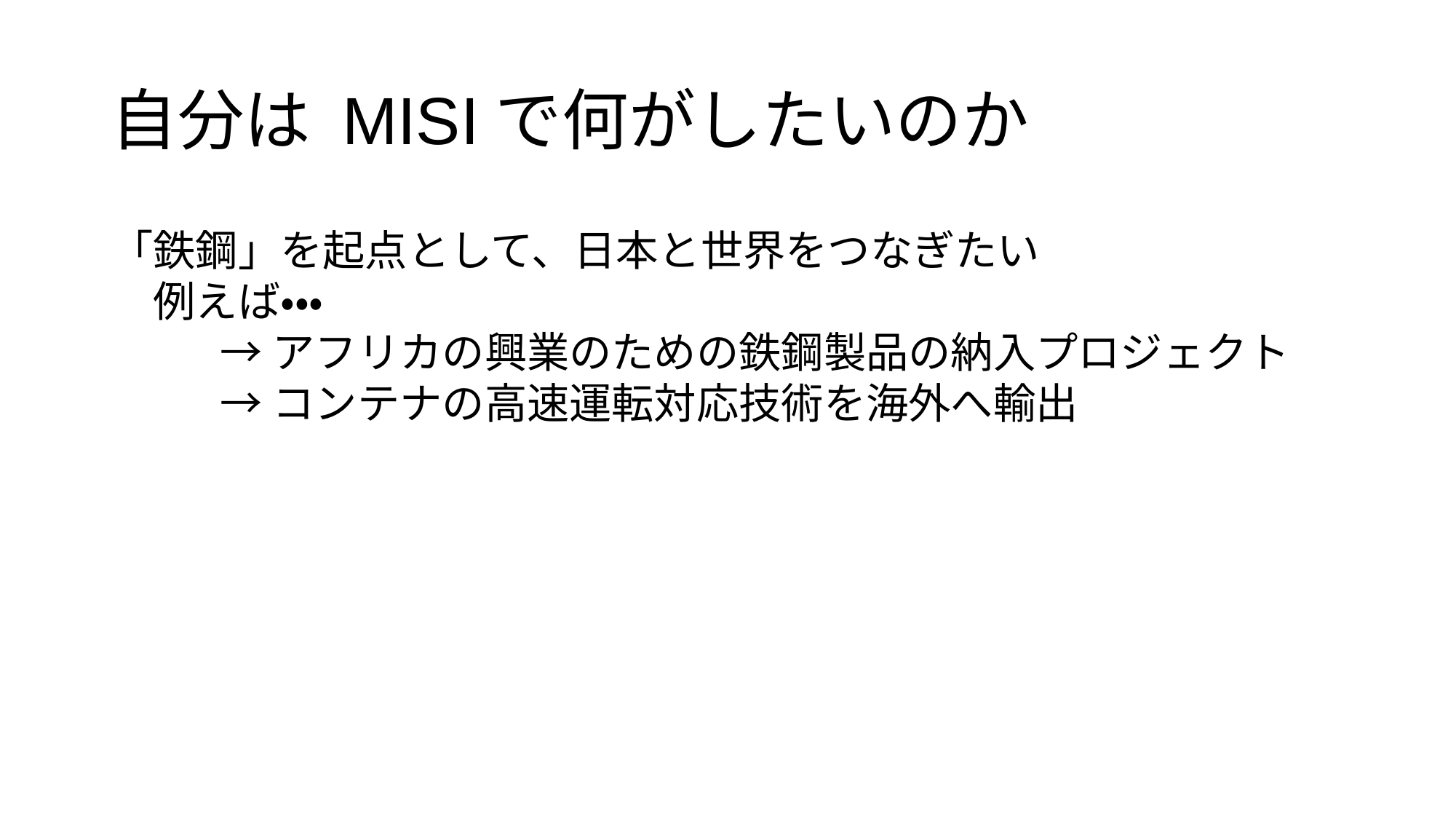

# 自分は MISIで何がしたいのか
「鉄鋼」を起点として、日本と世界をつなぎたい
　例えば・・・
	→アフリカの興業のための鉄鋼製品の納入プロジェクト
	→コンテナの高速運転対応技術を海外へ輸出